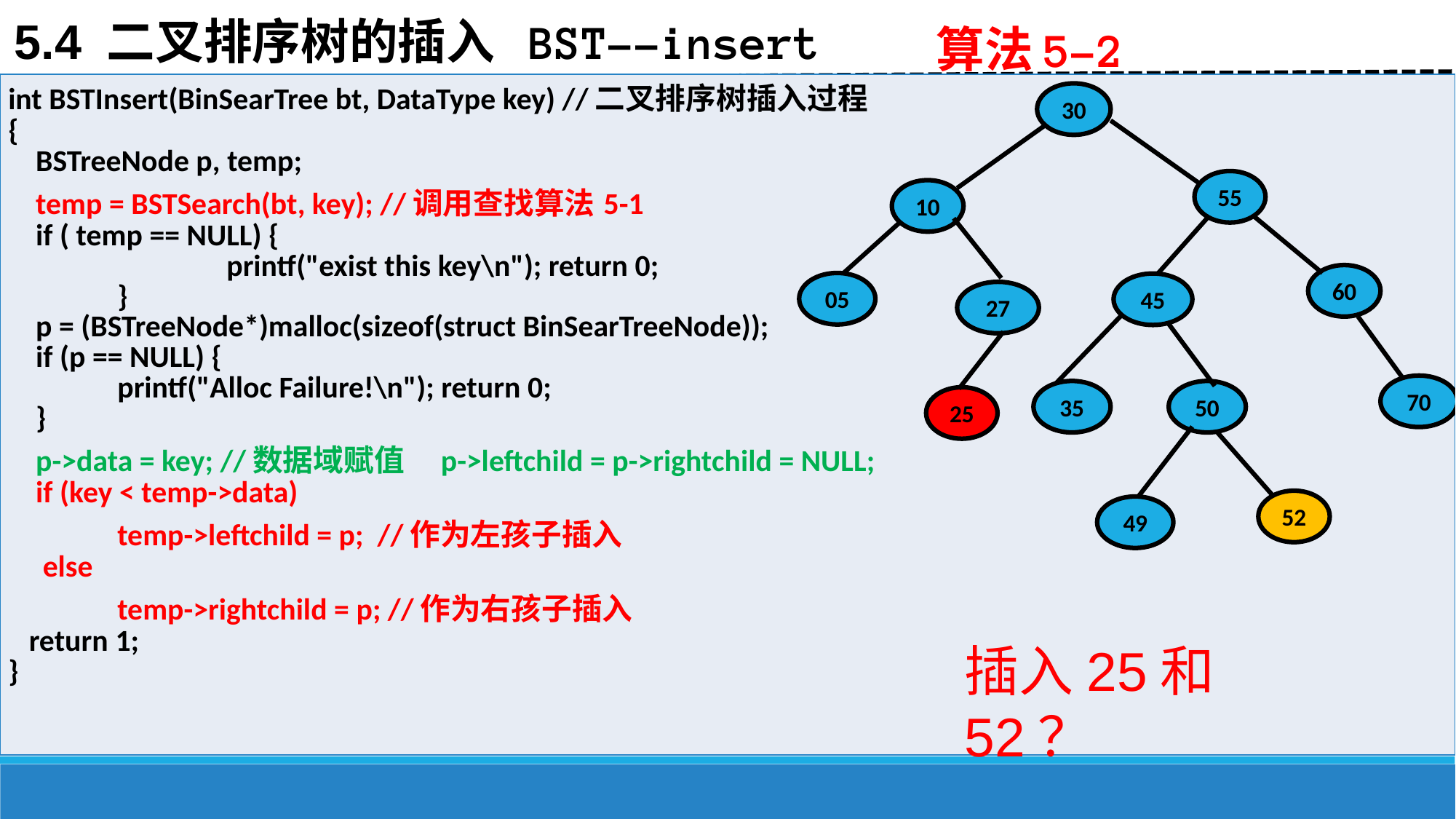

5.4 二叉排序树的插入  BST--insert
算法5-2
| int BSTInsert(BinSearTree bt, DataType key) //二叉排序树插入过程 { BSTreeNode p, temp; temp = BSTSearch(bt, key); //调用查找算法5-1 if ( temp == NULL) { printf("exist this key\n"); return 0; } p = (BSTreeNode\*)malloc(sizeof(struct BinSearTreeNode)); if (p == NULL) { printf("Alloc Failure!\n"); return 0; } p->data = key; //数据域赋值 p->leftchild = p->rightchild = NULL; if (key < temp->data) temp->leftchild = p; //作为左孩子插入 else temp->rightchild = p; //作为右孩子插入 return 1; } |
| --- |
30

55
10

60
05
45
27

70
50
35
25

52
49
插入25和52？